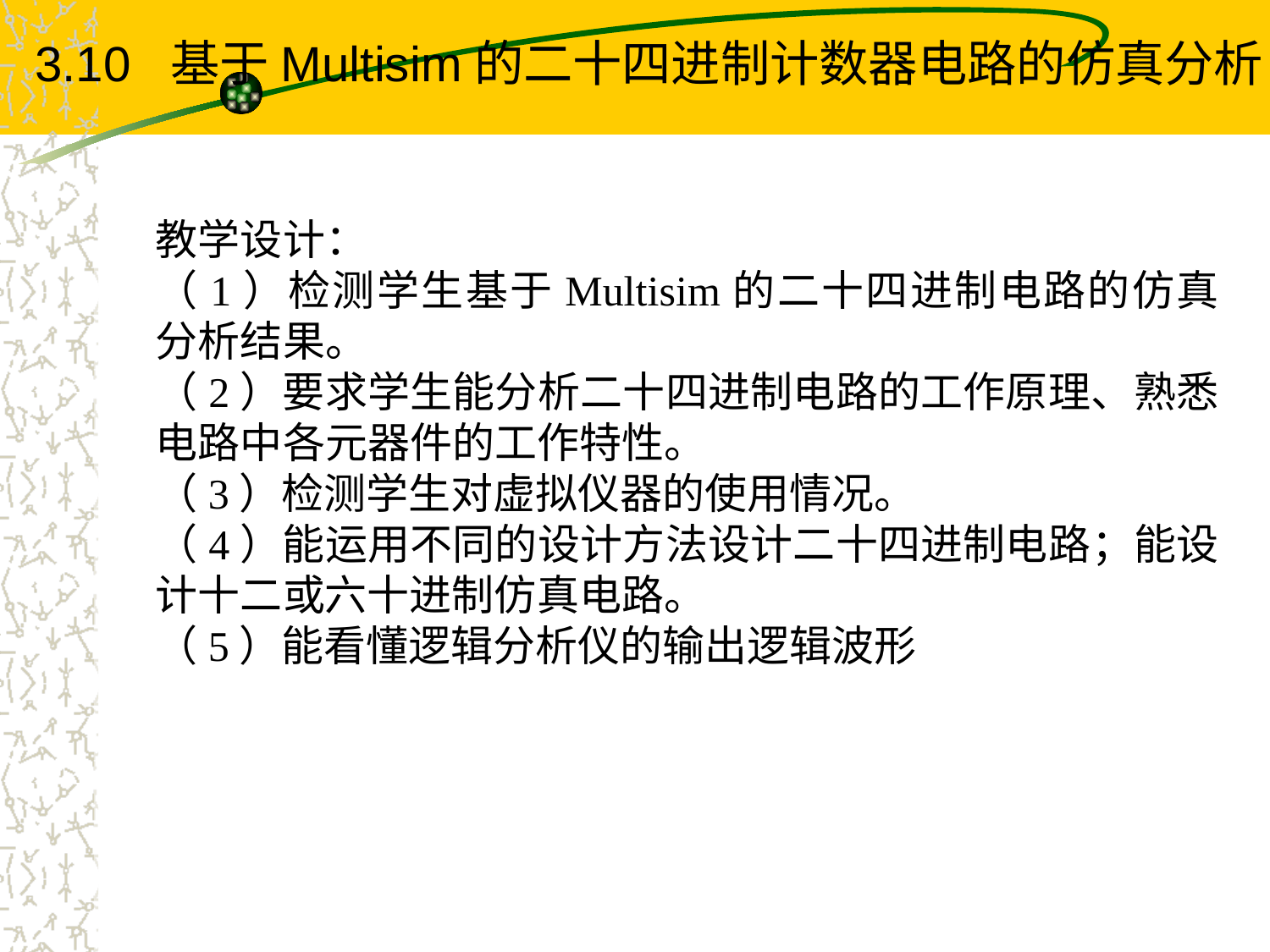

3.10  基于Multisim的二十四进制计数器电路的仿真分析
教学设计：
（1）检测学生基于Multisim的二十四进制电路的仿真分析结果。
（2）要求学生能分析二十四进制电路的工作原理、熟悉电路中各元器件的工作特性。
（3）检测学生对虚拟仪器的使用情况。
（4）能运用不同的设计方法设计二十四进制电路；能设计十二或六十进制仿真电路。
（5）能看懂逻辑分析仪的输出逻辑波形